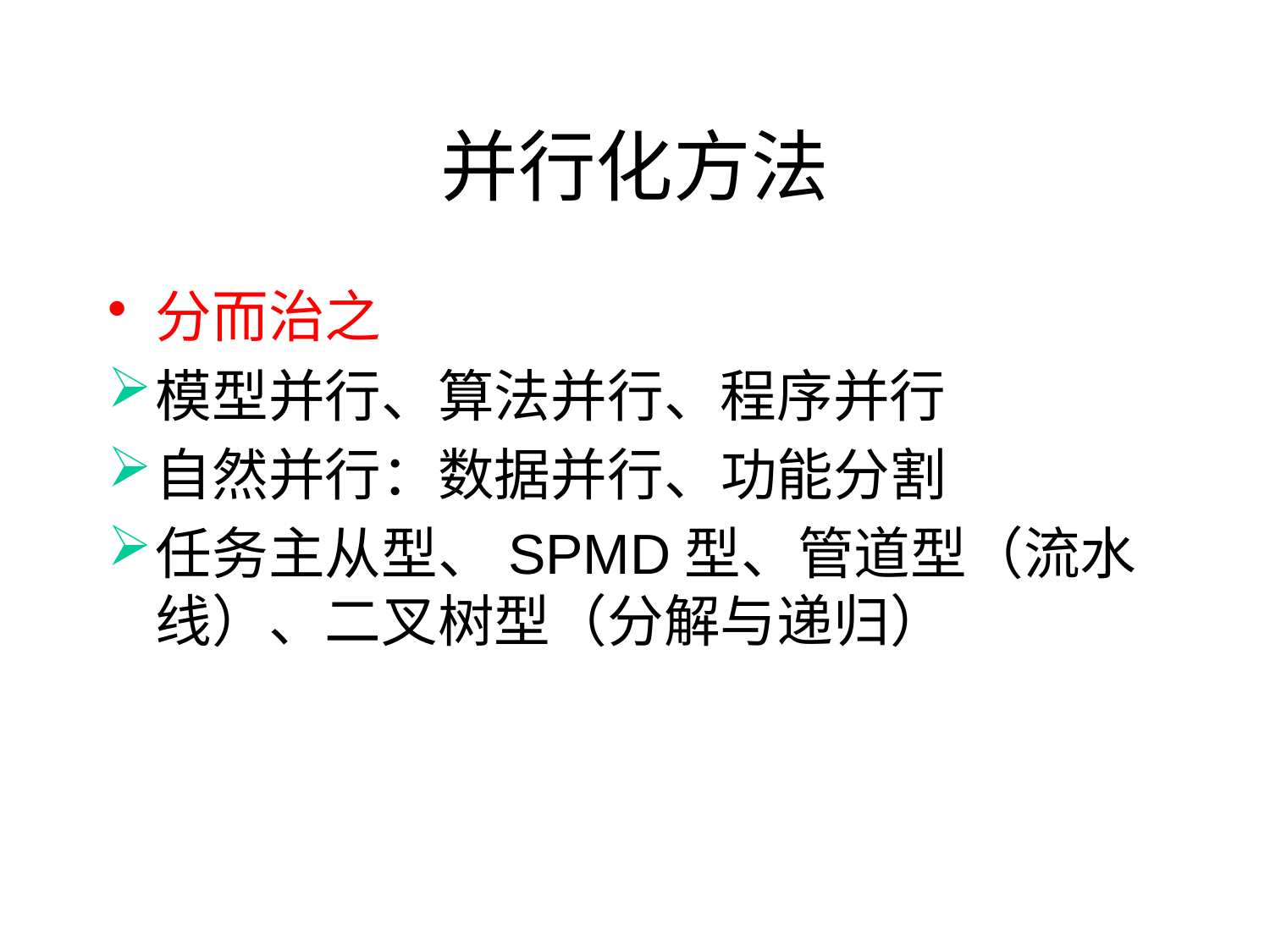

# 并行化方法
分而治之
模型并行、算法并行、程序并行
自然并行：数据并行、功能分割
任务主从型、SPMD型、管道型（流水线）、二叉树型（分解与递归）